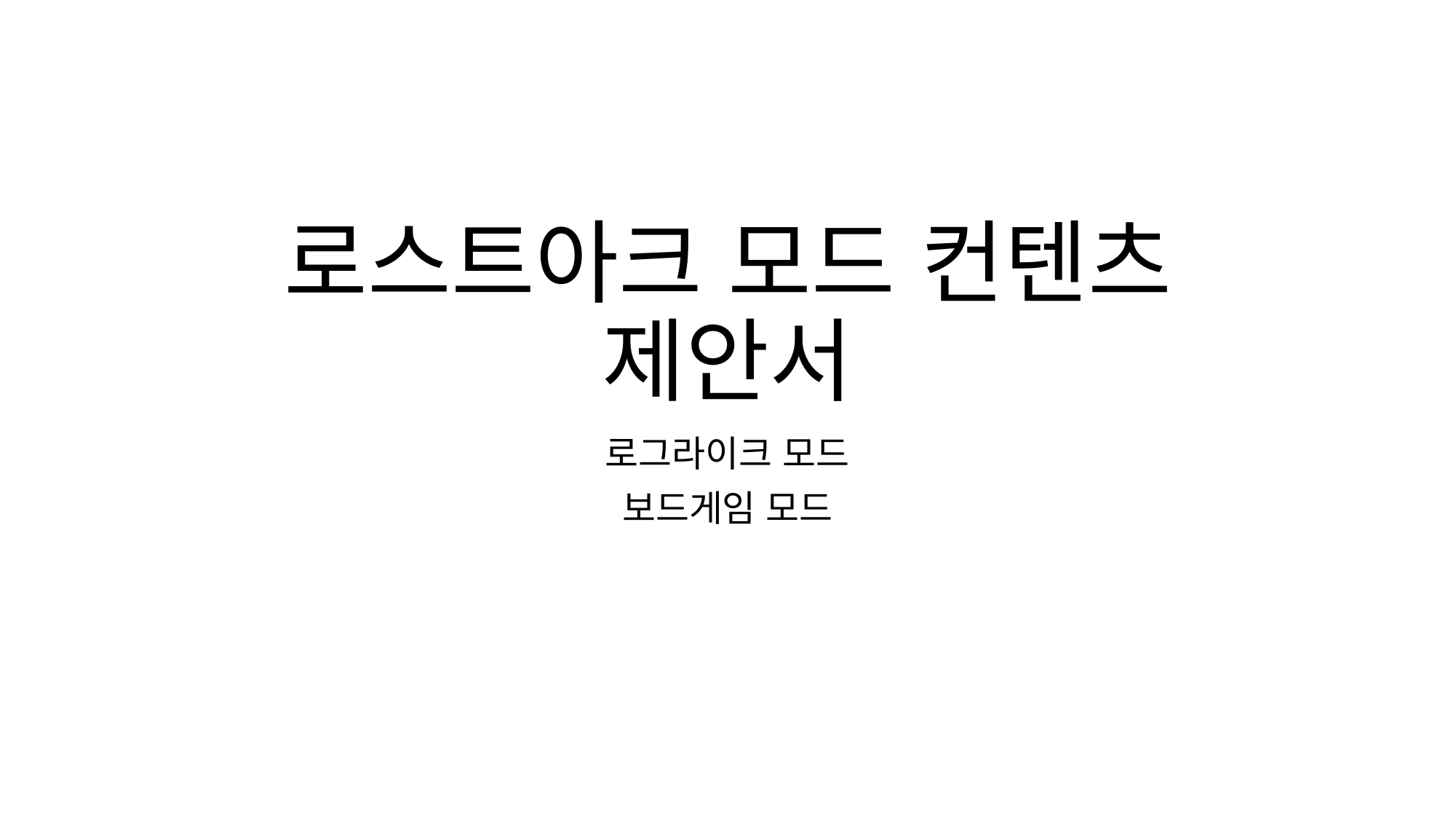

# 로스트아크 모드 컨텐츠 제안서
로그라이크 모드
보드게임 모드